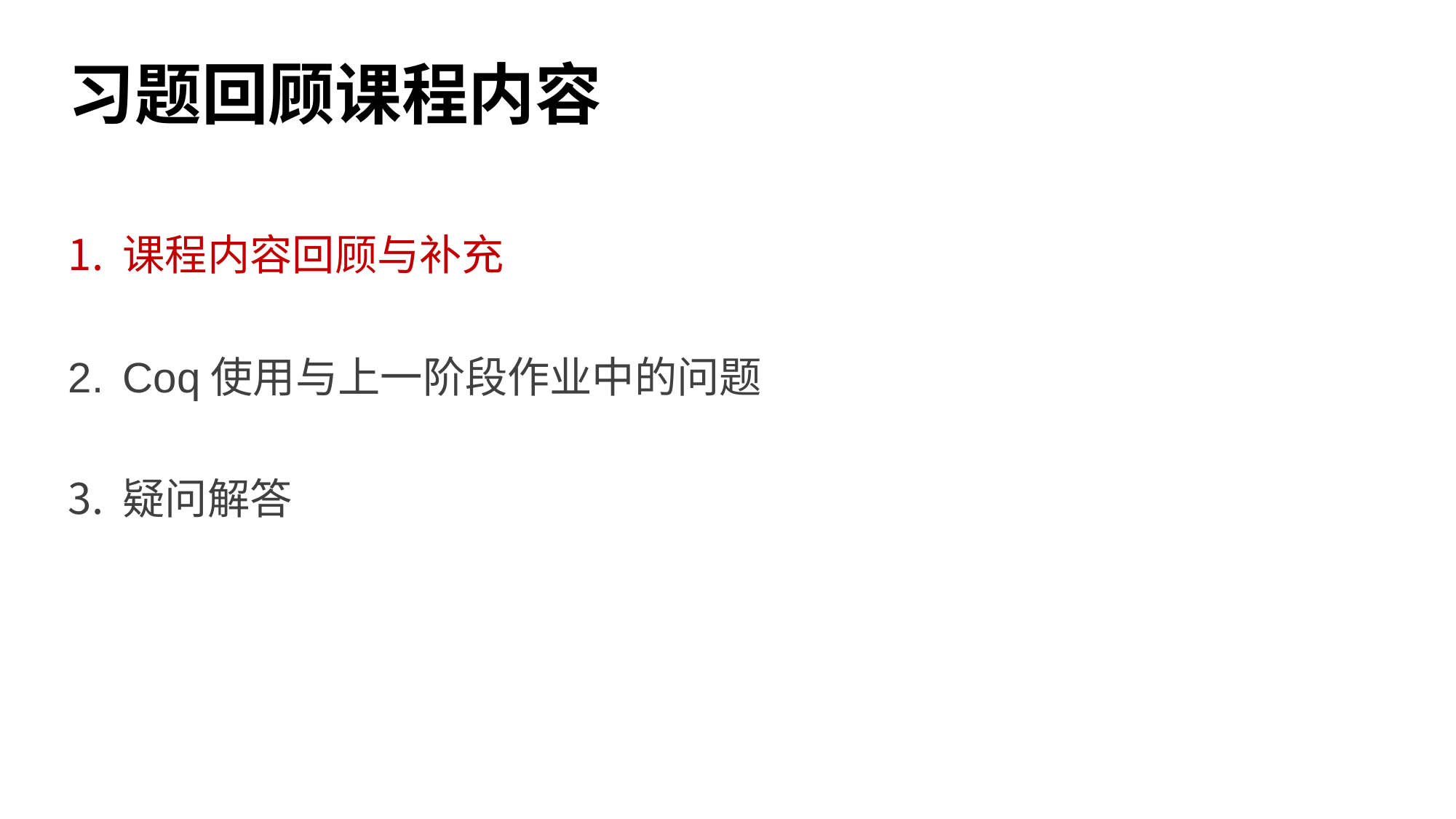

# 习题回顾课程内容

课程内容回顾与补充

Coq使用与上一阶段作业中的问题

疑问解答